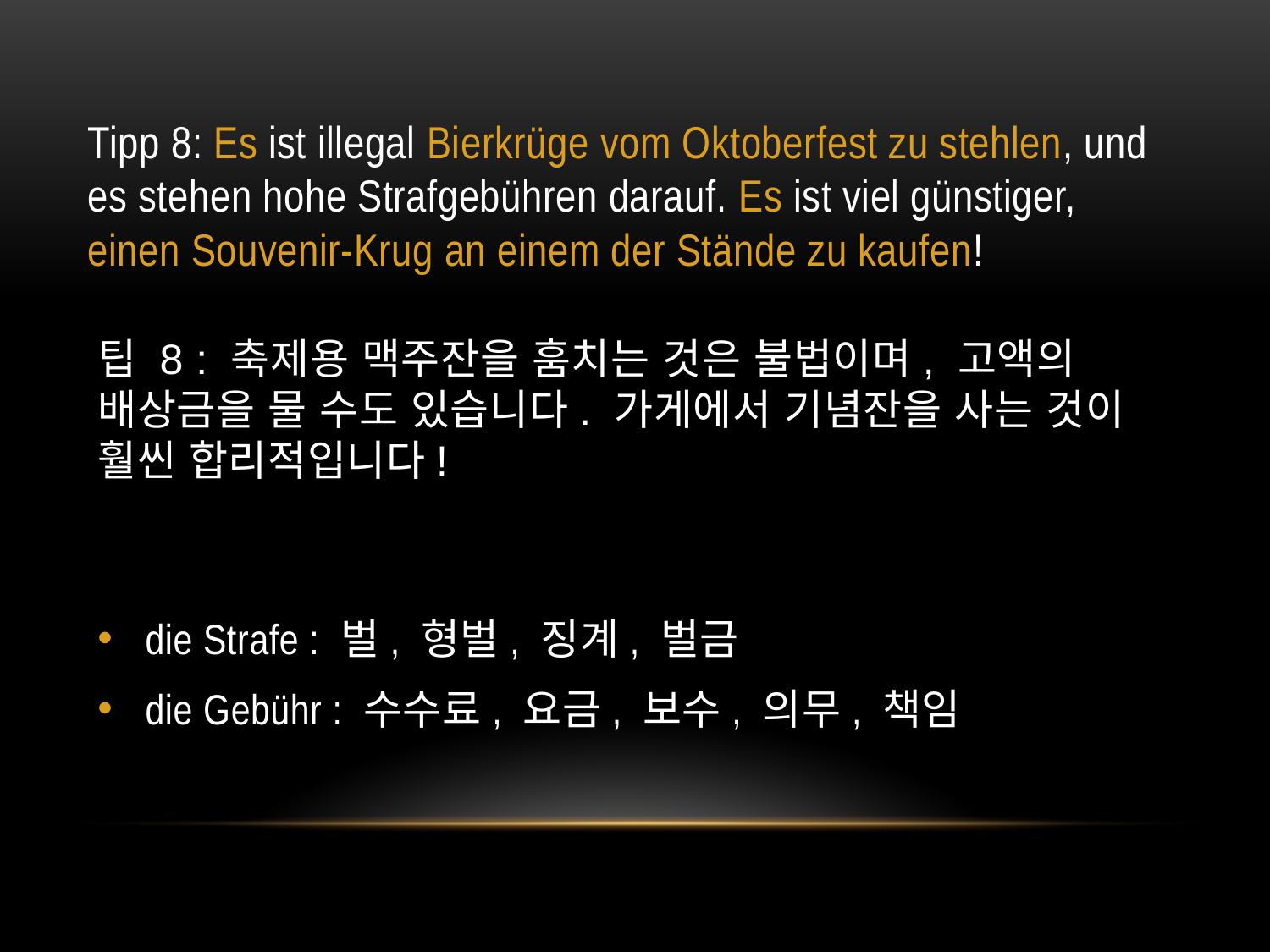

Tipp 8: Es ist illegal Bierkrüge vom Oktoberfest zu stehlen, und es stehen hohe Strafgebühren darauf. Es ist viel günstiger, einen Souvenir-Krug an einem der Stände zu kaufen!
팁 8 : 축제용 맥주잔을 훔치는 것은 불법이며, 고액의 배상금을 물 수도 있습니다. 가게에서 기념잔을 사는 것이 훨씬 합리적입니다!
die Strafe : 벌, 형벌, 징계, 벌금
die Gebühr : 수수료, 요금, 보수, 의무, 책임